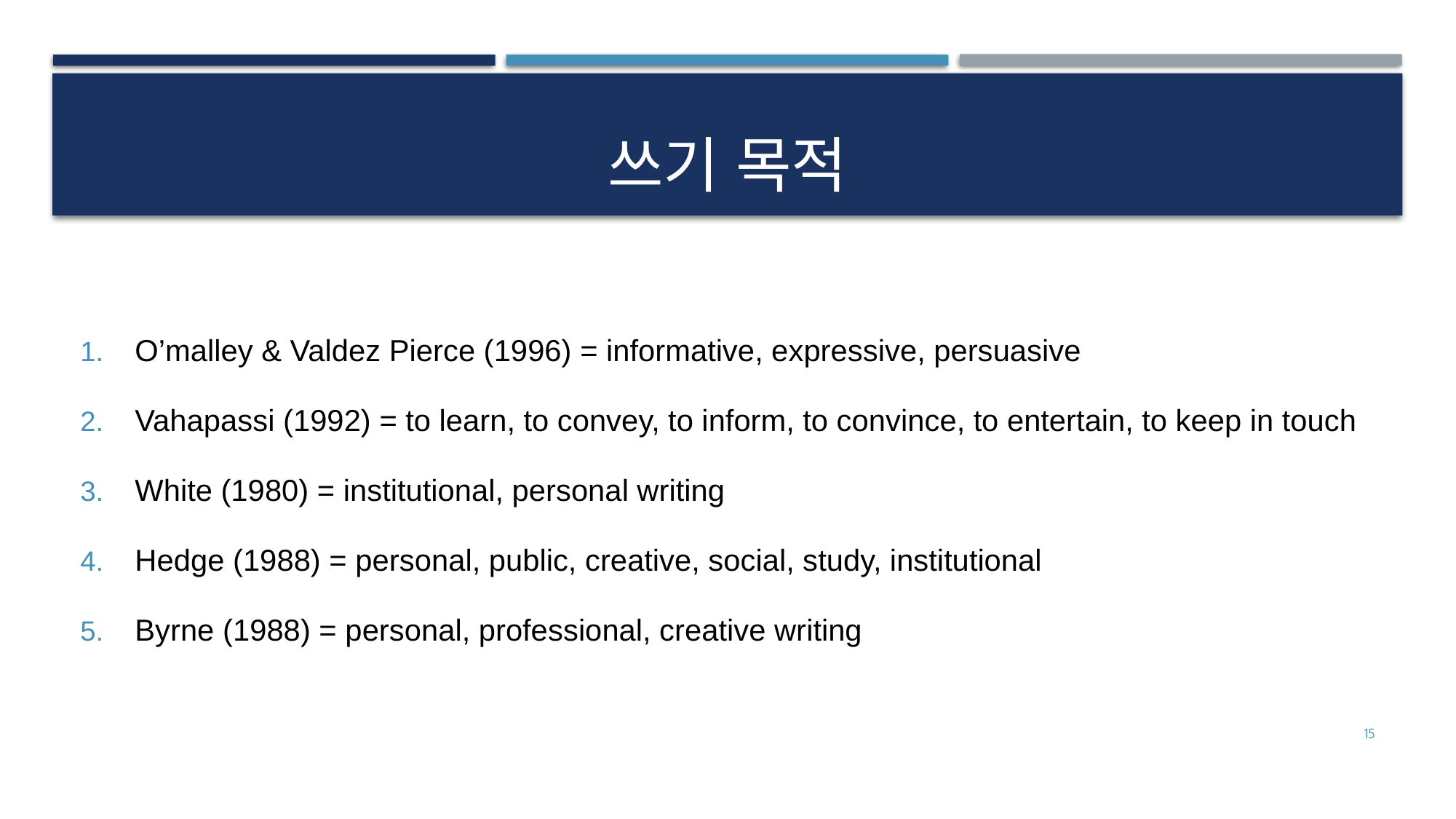

# 쓰기 목적
O’malley & Valdez Pierce (1996) = informative, expressive, persuasive
Vahapassi (1992) = to learn, to convey, to inform, to convince, to entertain, to keep in touch
White (1980) = institutional, personal writing
Hedge (1988) = personal, public, creative, social, study, institutional
Byrne (1988) = personal, professional, creative writing
15